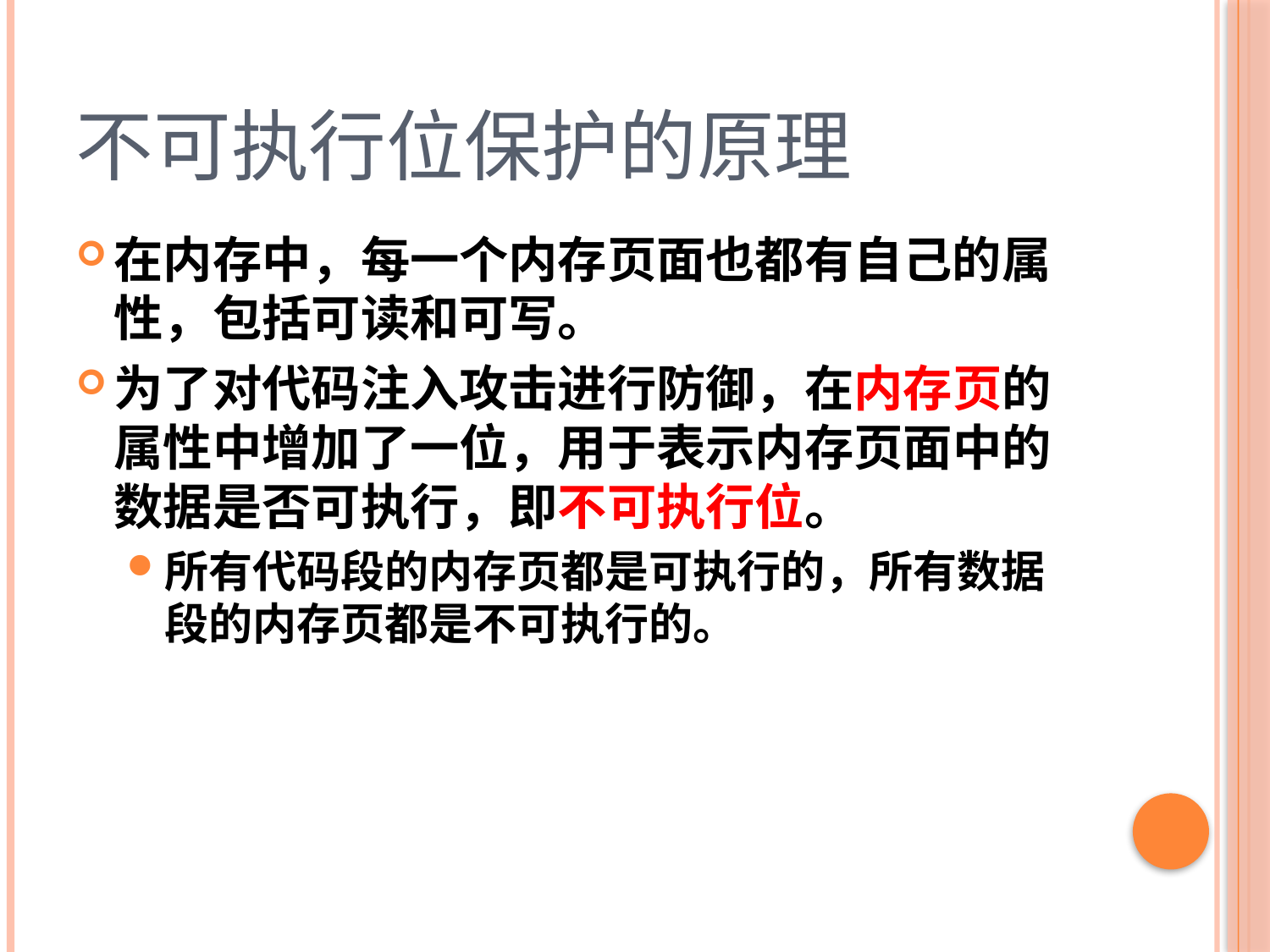

# 不可执行位保护的原理
在内存中，每一个内存页面也都有自己的属性，包括可读和可写。
为了对代码注入攻击进行防御，在内存页的属性中增加了一位，用于表示内存页面中的数据是否可执行，即不可执行位。
所有代码段的内存页都是可执行的，所有数据段的内存页都是不可执行的。